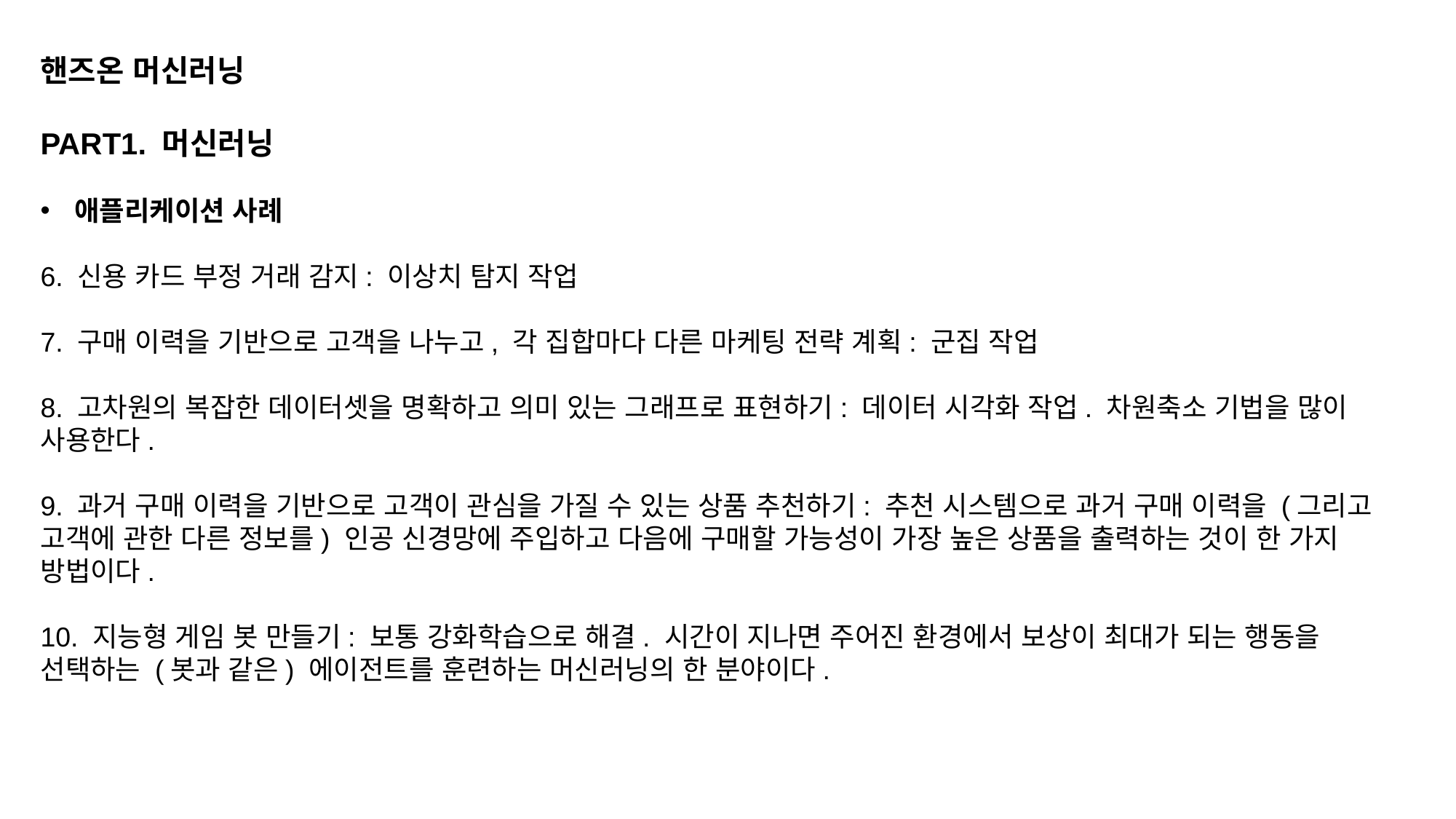

핸즈온 머신러닝

PART1. 머신러닝

애플리케이션 사례

6. 신용 카드 부정 거래 감지: 이상치 탐지 작업

7. 구매 이력을 기반으로 고객을 나누고, 각 집합마다 다른 마케팅 전략 계획: 군집 작업

8. 고차원의 복잡한 데이터셋을 명확하고 의미 있는 그래프로 표현하기: 데이터 시각화 작업. 차원축소 기법을 많이 사용한다.

9. 과거 구매 이력을 기반으로 고객이 관심을 가질 수 있는 상품 추천하기: 추천 시스템으로 과거 구매 이력을 (그리고 고객에 관한 다른 정보를) 인공 신경망에 주입하고 다음에 구매할 가능성이 가장 높은 상품을 출력하는 것이 한 가지 방법이다.

10. 지능형 게임 봇 만들기: 보통 강화학습으로 해결. 시간이 지나면 주어진 환경에서 보상이 최대가 되는 행동을 선택하는 (봇과 같은) 에이전트를 훈련하는 머신러닝의 한 분야이다.